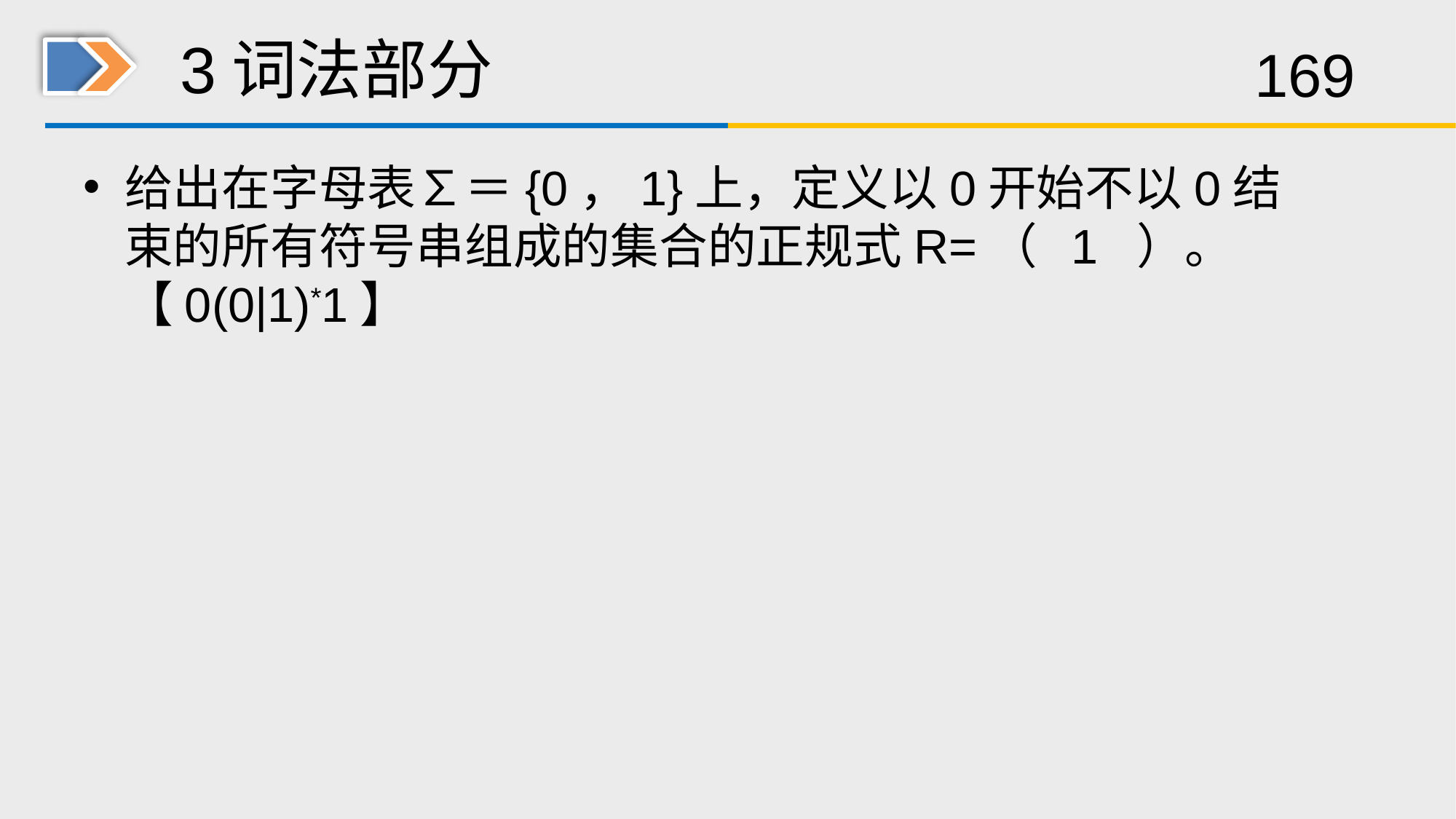

# 3词法部分
169
给出在字母表∑＝{0，1}上，定义以0开始不以0结束的所有符号串组成的集合的正规式R=（  1  ）。【0(0|1)*1】